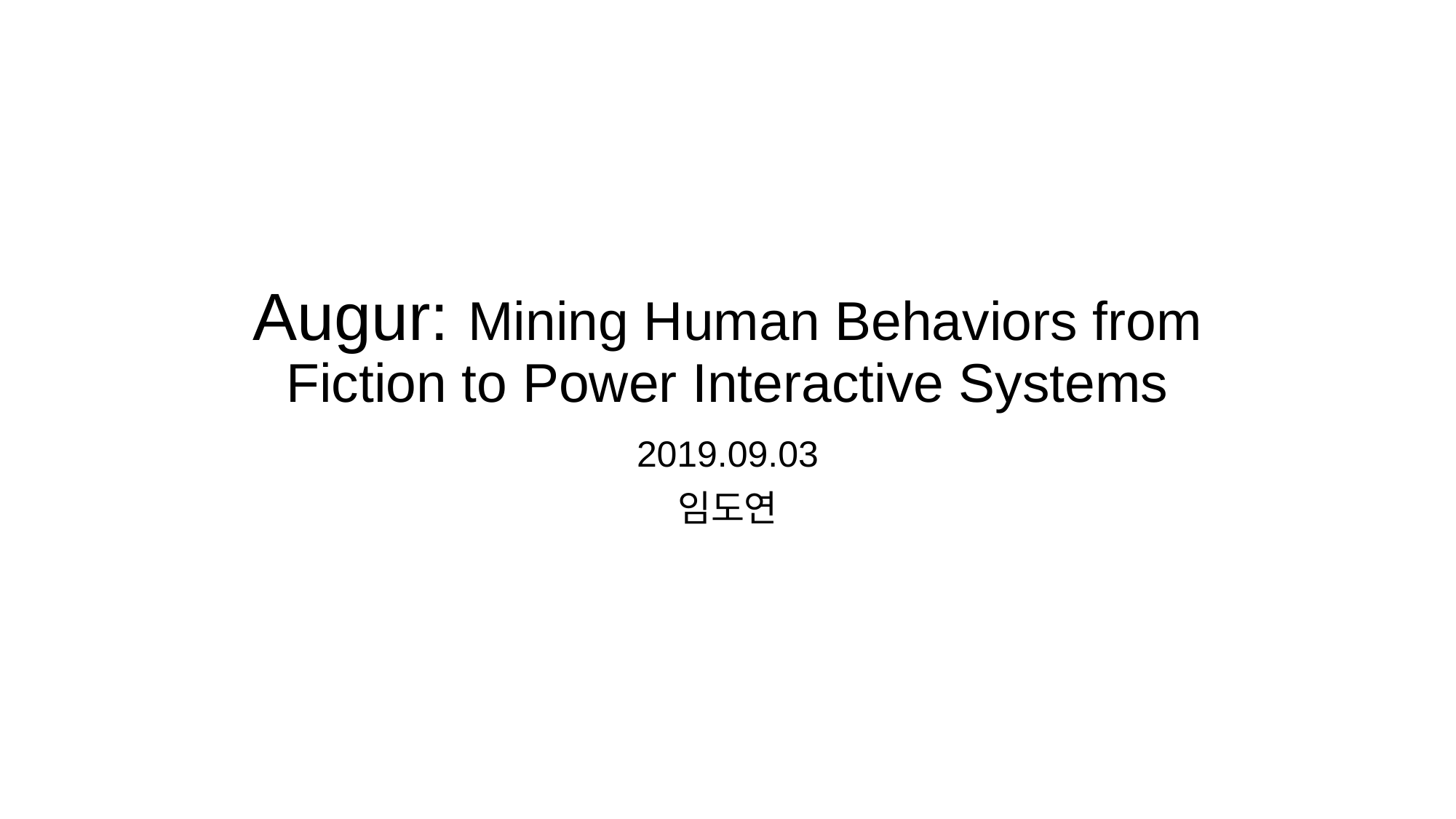

# Augur: Mining Human Behaviors from Fiction to Power Interactive Systems
2019.09.03
임도연